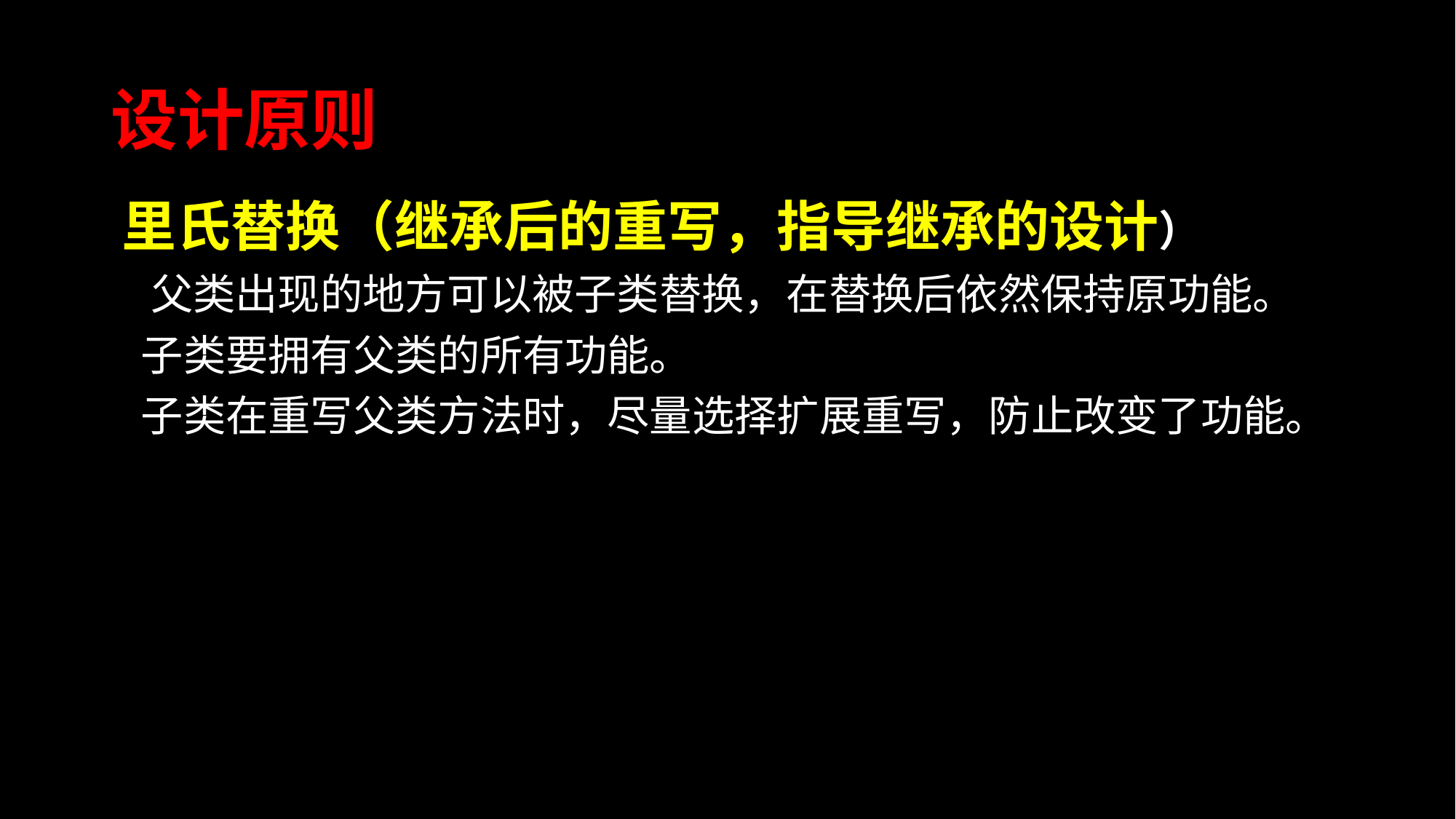

# 设计原则
里氏替换（继承后的重写，指导继承的设计）
  父类出现的地方可以被子类替换，在替换后依然保持原功能。
 子类要拥有父类的所有功能。
 子类在重写父类方法时，尽量选择扩展重写，防止改变了功能。